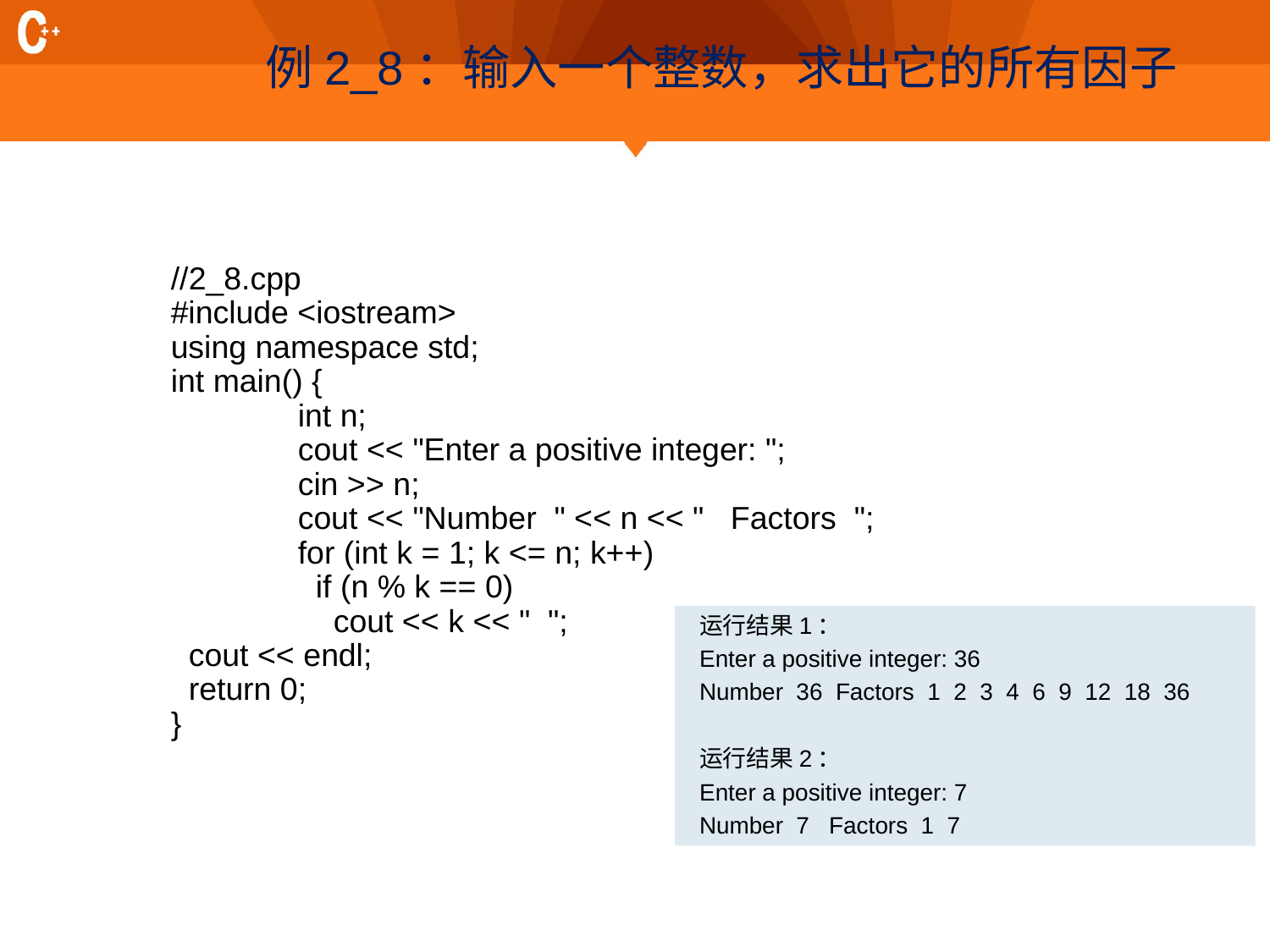

# 例2_8：输入一个整数，求出它的所有因子
//2_8.cpp
#include <iostream>
using namespace std;
int main() {
	int n;
	cout << "Enter a positive integer: ";
	cin >> n;
	cout << "Number  " << n << "   Factors  ";
	for (int k = 1; k <= n; k++)
	  if (n % k == 0)
	    cout << k << "  ";
  cout << endl;
  return 0;
}

运行结果1：
Enter a positive integer: 36
Number  36  Factors  1  2  3  4  6  9  12  18  36

运行结果2：
Enter a positive integer: 7
Number  7   Factors  1  7